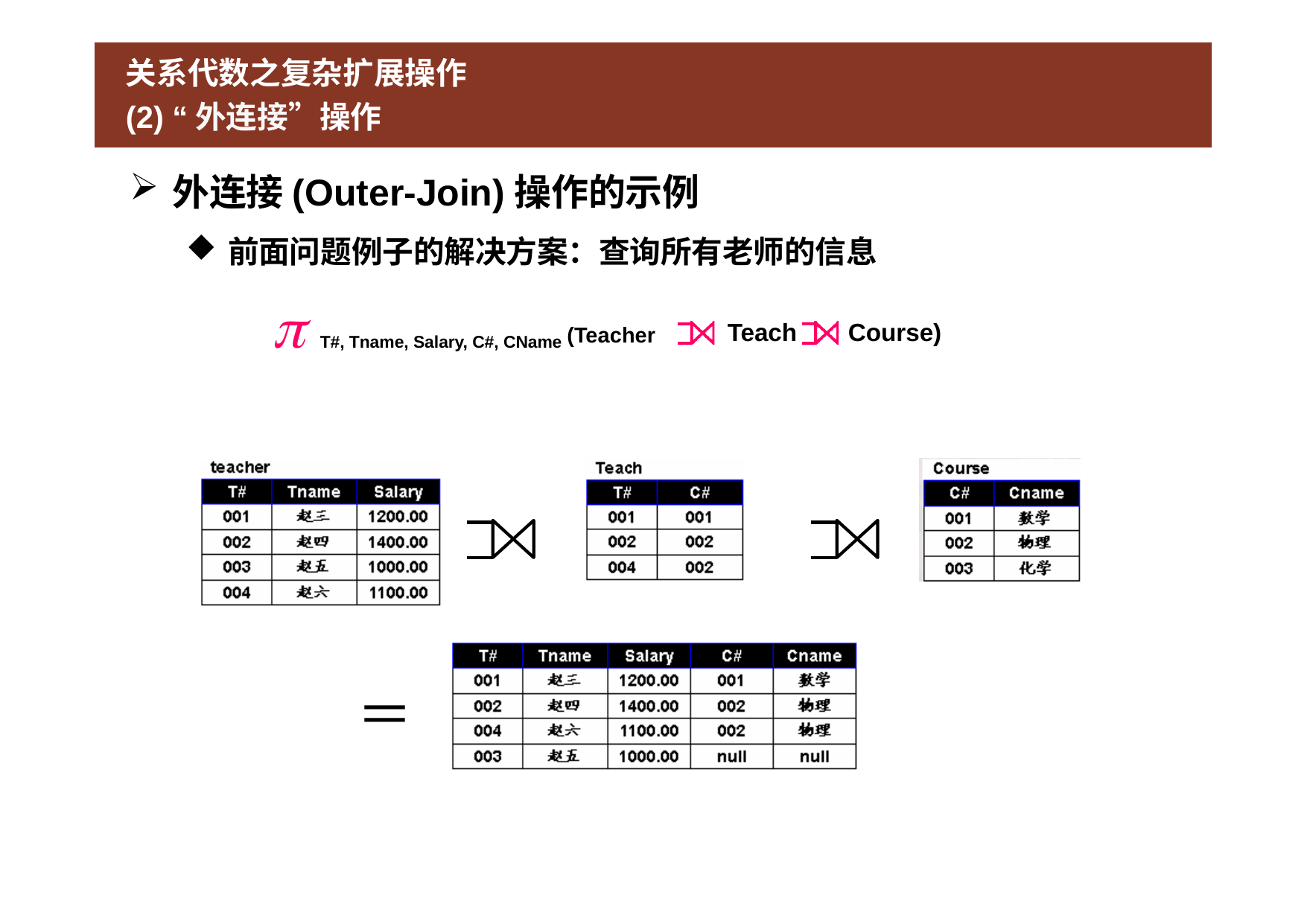

关系代数之复杂扩展操作
(2) “外连接”操作
外连接(Outer-Join)操作的示例
前面问题例子的解决方案：查询所有老师的信息
π T#, Tname, Salary, C#, CName (Teacher
Teach
Course)

＝